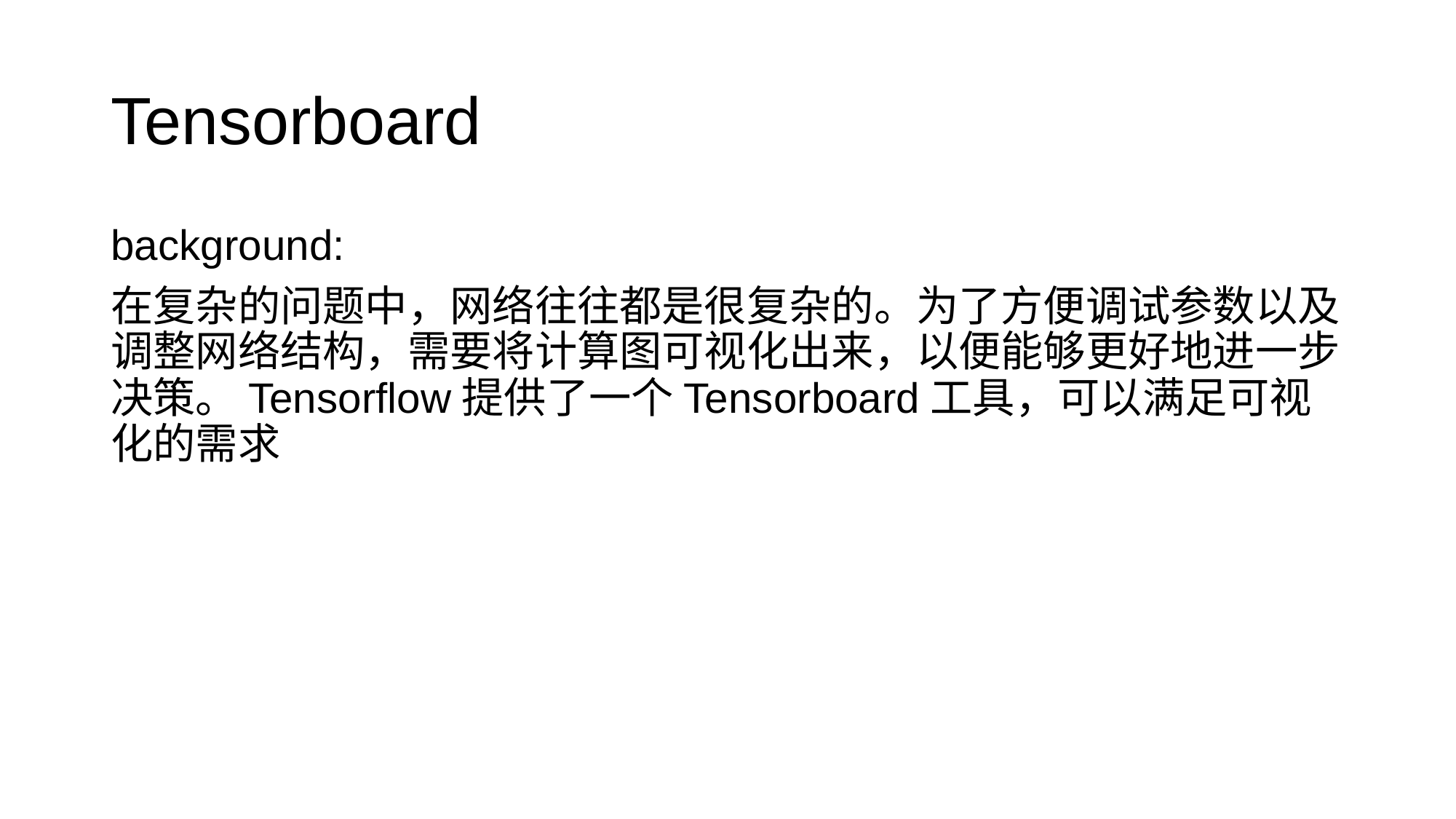

# Tensorboard
background:
在复杂的问题中，网络往往都是很复杂的。为了方便调试参数以及调整网络结构，需要将计算图可视化出来，以便能够更好地进一步决策。Tensorflow提供了一个Tensorboard工具，可以满足可视化的需求